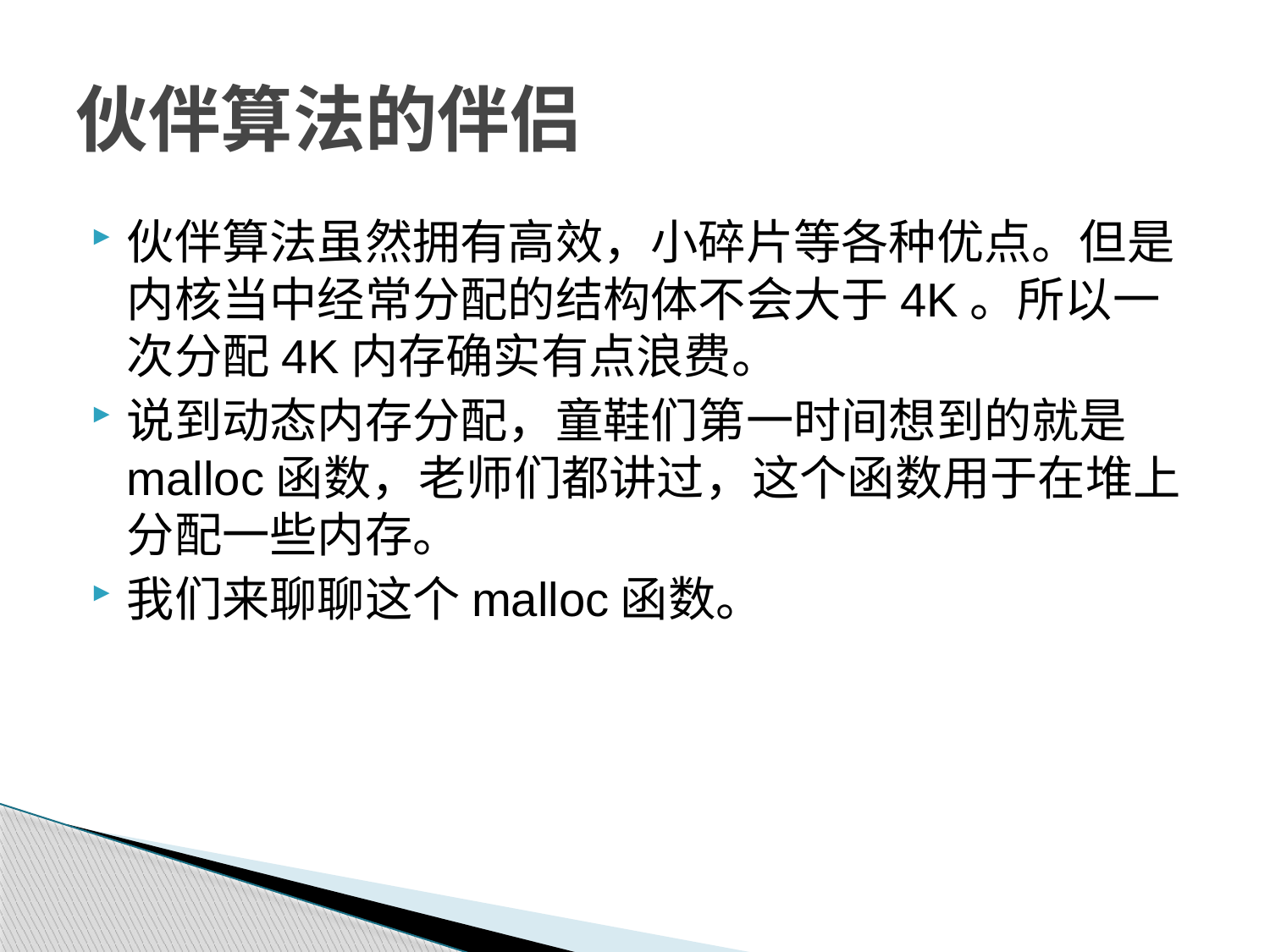

# 伙伴算法的伴侣
伙伴算法虽然拥有高效，小碎片等各种优点。但是内核当中经常分配的结构体不会大于4K。所以一次分配4K内存确实有点浪费。
说到动态内存分配，童鞋们第一时间想到的就是malloc函数，老师们都讲过，这个函数用于在堆上分配一些内存。
我们来聊聊这个malloc函数。